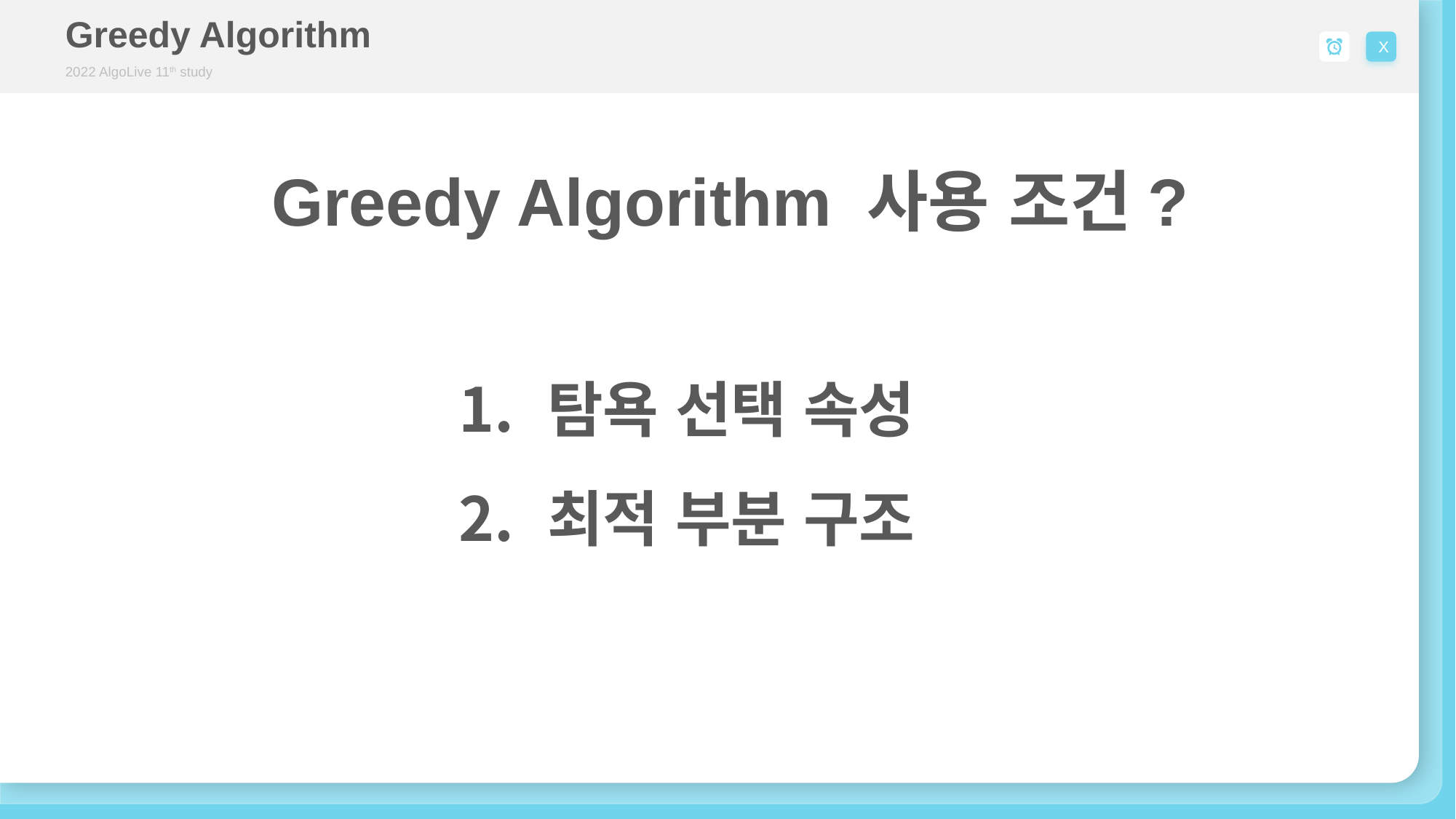

Greedy Algorithm
2022 AlgoLive 11th study

X
Greedy Algorithm 사용 조건?
탐욕 선택 속성
최적 부분 구조